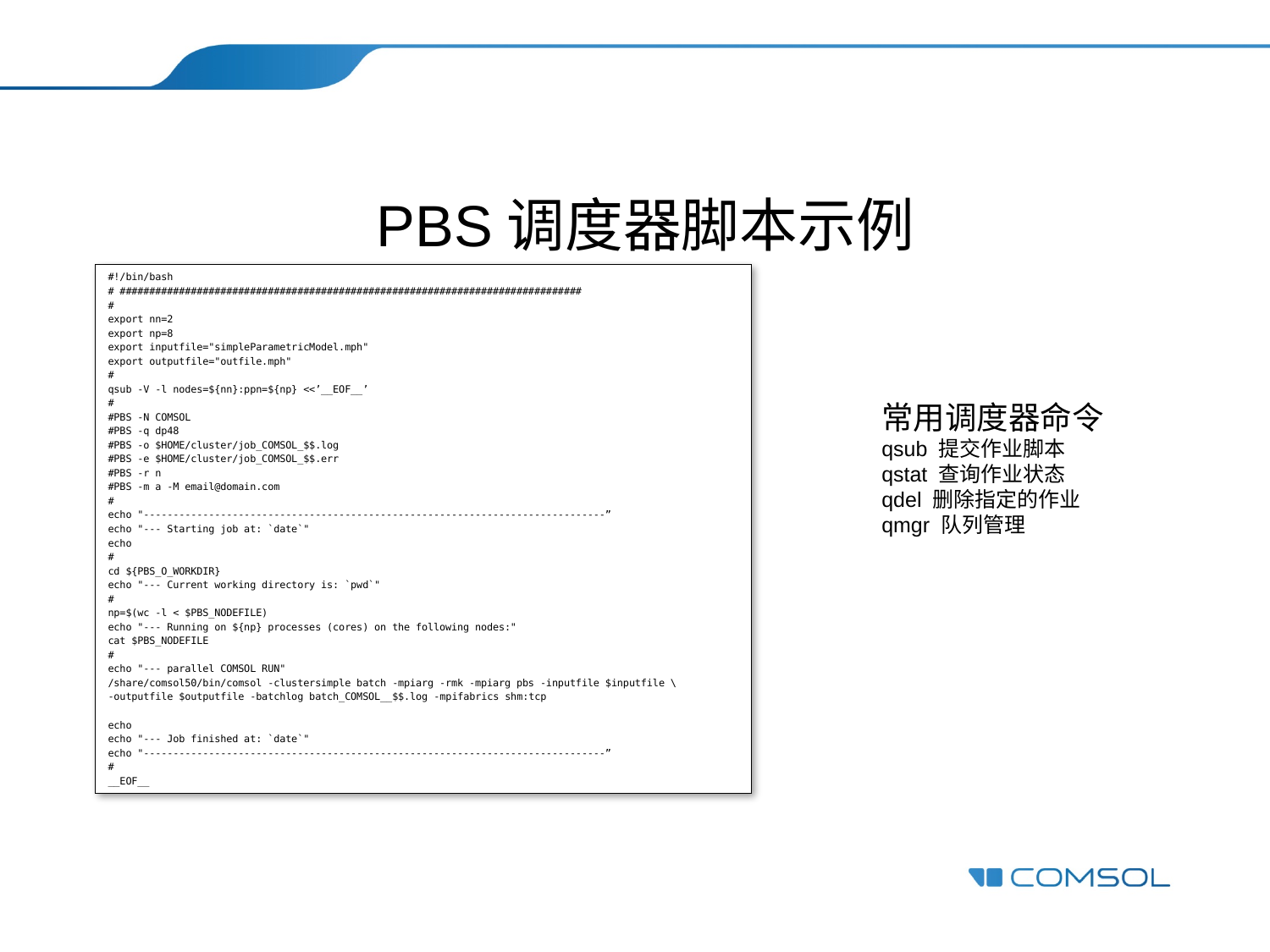

# PBS调度器脚本示例
#!/bin/bash
# ##############################################################################
#
export nn=2
export np=8
export inputfile="simpleParametricModel.mph"
export outputfile="outfile.mph"
#
qsub -V -l nodes=${nn}:ppn=${np} <<’__EOF__’
#
#PBS -N COMSOL
#PBS -q dp48
#PBS -o $HOME/cluster/job_COMSOL_$$.log
#PBS -e $HOME/cluster/job_COMSOL_$$.err
#PBS -r n
#PBS -m a -M email@domain.com
#
echo "------------------------------------------------------------------------------”
echo "--- Starting job at: `date`"
echo
#
cd ${PBS_O_WORKDIR}
echo "--- Current working directory is: `pwd`"
#
np=$(wc -l < $PBS_NODEFILE)
echo "--- Running on ${np} processes (cores) on the following nodes:"
cat $PBS_NODEFILE
#
echo "--- parallel COMSOL RUN"
/share/comsol50/bin/comsol -clustersimple batch -mpiarg -rmk -mpiarg pbs -inputfile $inputfile \
-outputfile $outputfile -batchlog batch_COMSOL__$$.log -mpifabrics shm:tcp

echo
echo "--- Job finished at: `date`"
echo "------------------------------------------------------------------------------”
#
__EOF__
常用调度器命令
qsub 提交作业脚本
qstat 查询作业状态
qdel 删除指定的作业
qmgr 队列管理